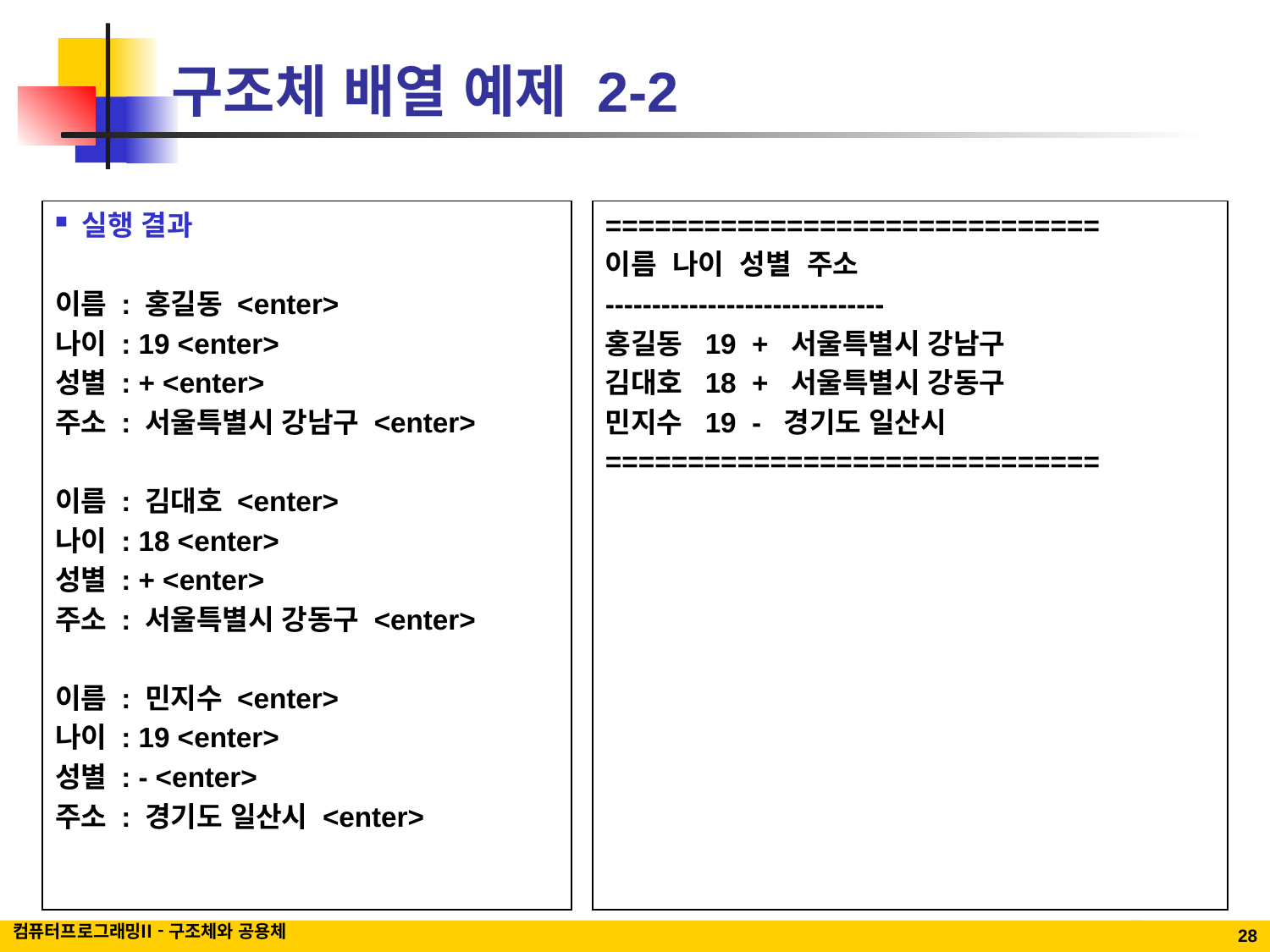

# 구조체 배열 예제 2-2
실행 결과

이름 : 홍길동 <enter>
나이 : 19 <enter>
성별 : + <enter>
주소 : 서울특별시 강남구 <enter>

이름 : 김대호 <enter>
나이 : 18 <enter>
성별 : + <enter>
주소 : 서울특별시 강동구 <enter>

이름 : 민지수 <enter>
나이 : 19 <enter>
성별 : - <enter>
주소 : 경기도 일산시 <enter>
==============================
이름  나이  성별  주소
------------------------------
홍길동  19  +  서울특별시 강남구
김대호  18  +  서울특별시 강동구
민지수  19  -  경기도 일산시
==============================
컴퓨터프로그래밍II - 구조체와 공용체
28